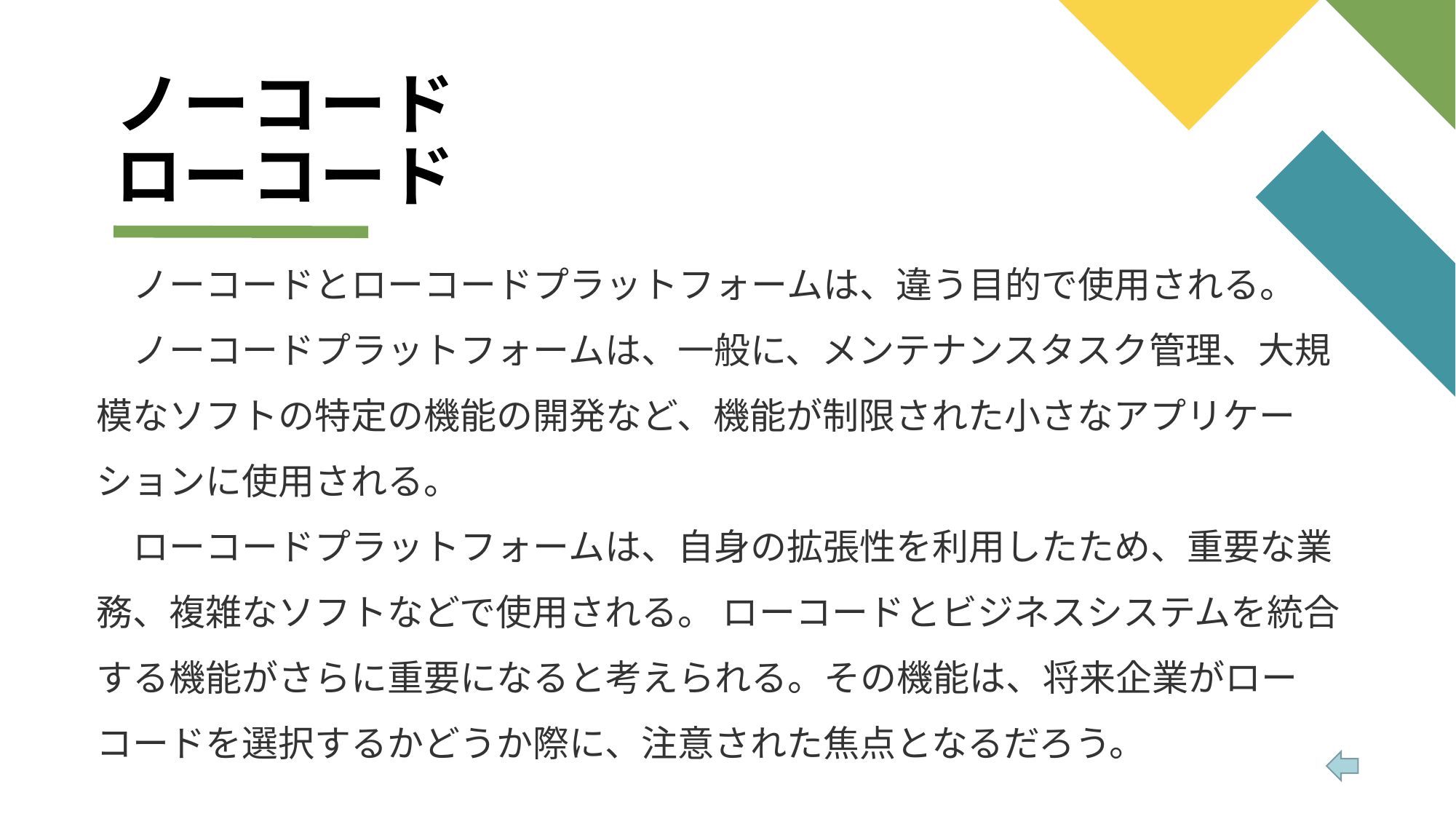

# ノーコード ローコード
　ノーコードとローコードプラットフォームは、違う目的で使用される。
　ノーコードプラットフォームは、一般に、メンテナンスタスク管理、大規模なソフトの特定の機能の開発など、機能が制限された小さなアプリケーションに使用される。
　ローコードプラットフォームは、自身の拡張性を利用したため、重要な業務、複雑なソフトなどで使用される。 ローコードとビジネスシステムを統合する機能がさらに重要になると考えられる。その機能は、将来企業がローコードを選択するかどうか際に、注意された焦点となるだろう。